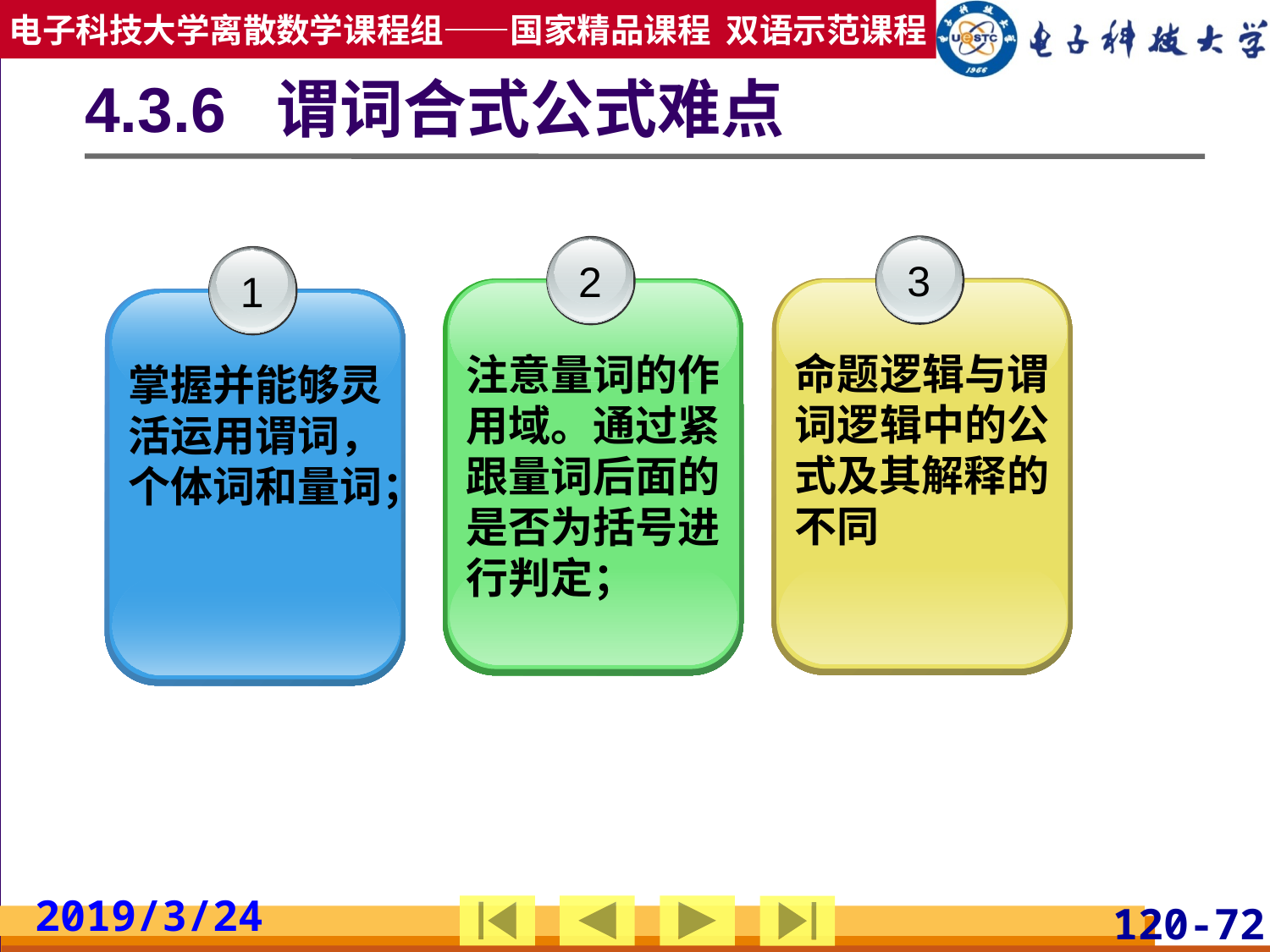

# 4.3.6  谓词合式公式难点

3

命题逻辑与谓词逻辑中的公式及其解释的不同

2

注意量词的作用域。通过紧跟量词后面的是否为括号进行判定；

1

掌握并能够灵活运用谓词，个体词和量词；

2019/3/24